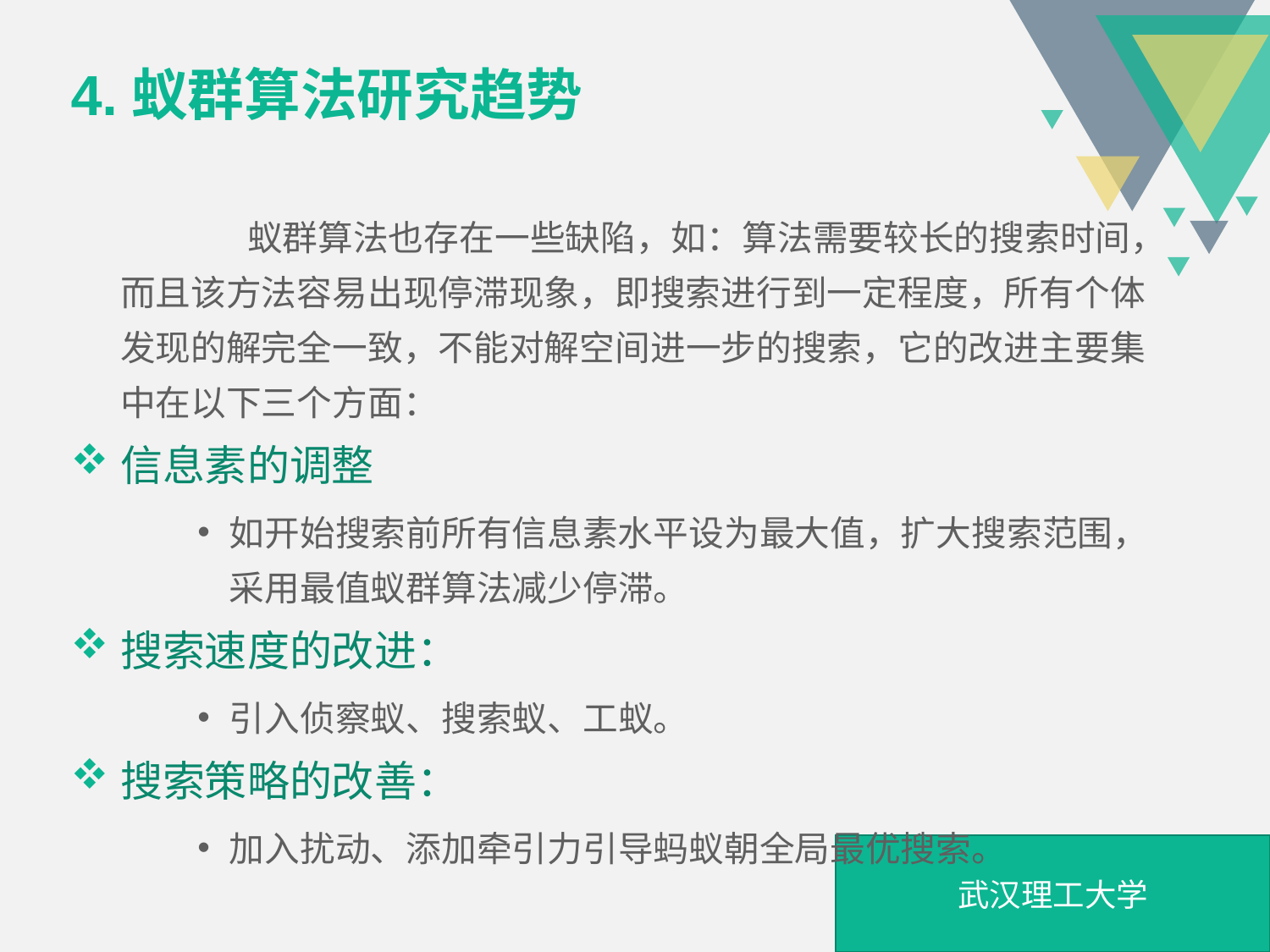

# 4.蚁群算法研究趋势
 		蚁群算法也存在一些缺陷，如：算法需要较长的搜索时间，而且该方法容易出现停滞现象，即搜索进行到一定程度，所有个体发现的解完全一致，不能对解空间进一步的搜索，它的改进主要集中在以下三个方面：
信息素的调整
如开始搜索前所有信息素水平设为最大值，扩大搜索范围，采用最值蚁群算法减少停滞。
搜索速度的改进：
引入侦察蚁、搜索蚁、工蚁。
搜索策略的改善：
加入扰动、添加牵引力引导蚂蚁朝全局最优搜索。
武汉理工大学